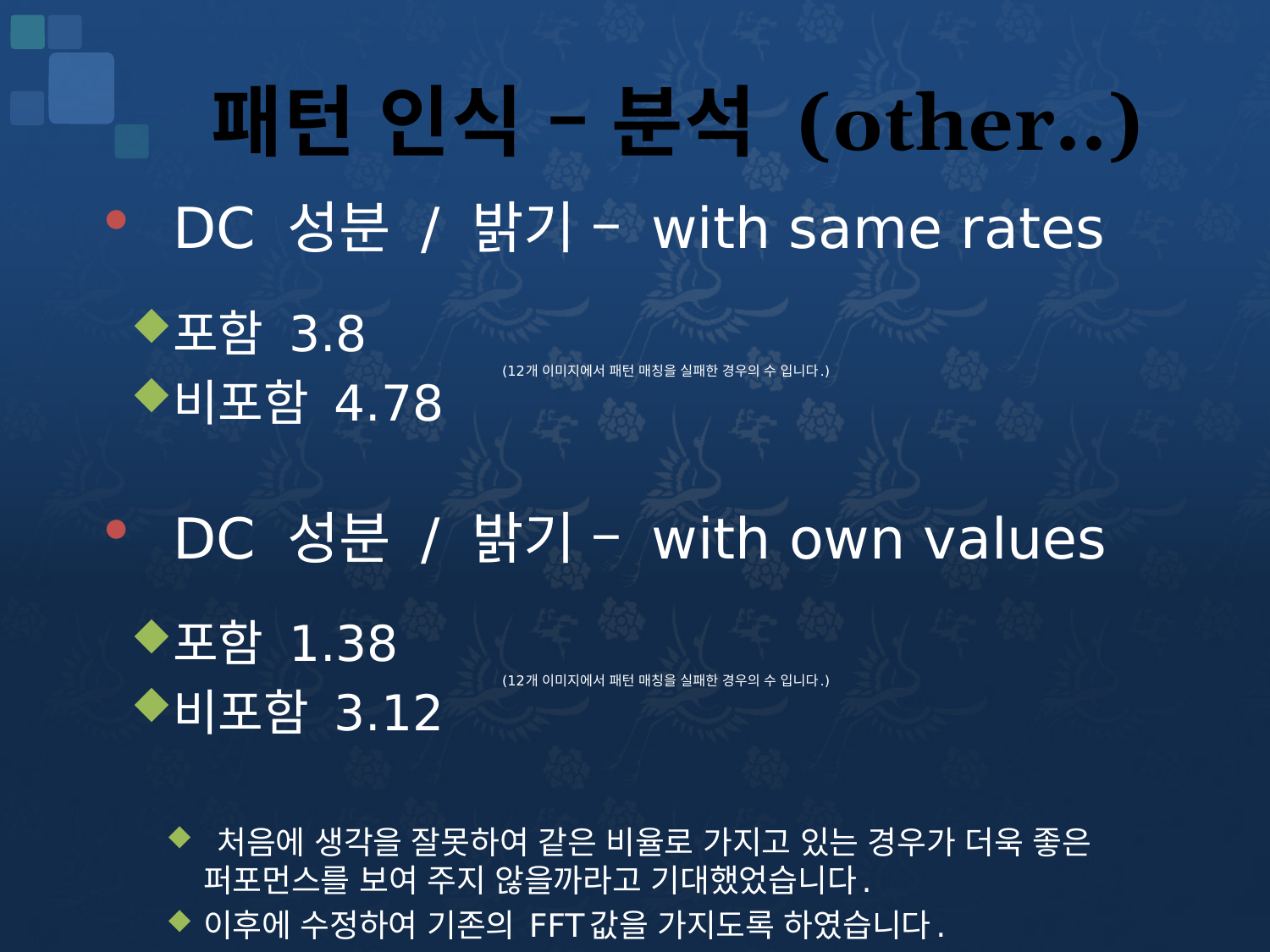

# 패턴 인식 – 분석 (other..)
 DC 성분 / 밝기 – with same rates
포함 3.8
비포함 4.78

(12개 이미지에서 패턴 매칭을 실패한 경우의 수 입니다.)
 DC 성분 / 밝기 – with own values

포함 1.38
비포함 3.12
(12개 이미지에서 패턴 매칭을 실패한 경우의 수 입니다.)
 처음에 생각을 잘못하여 같은 비율로 가지고 있는 경우가 더욱 좋은 퍼포먼스를 보여 주지 않을까라고 기대했었습니다.
이후에 수정하여 기존의 FFT값을 가지도록 하였습니다.